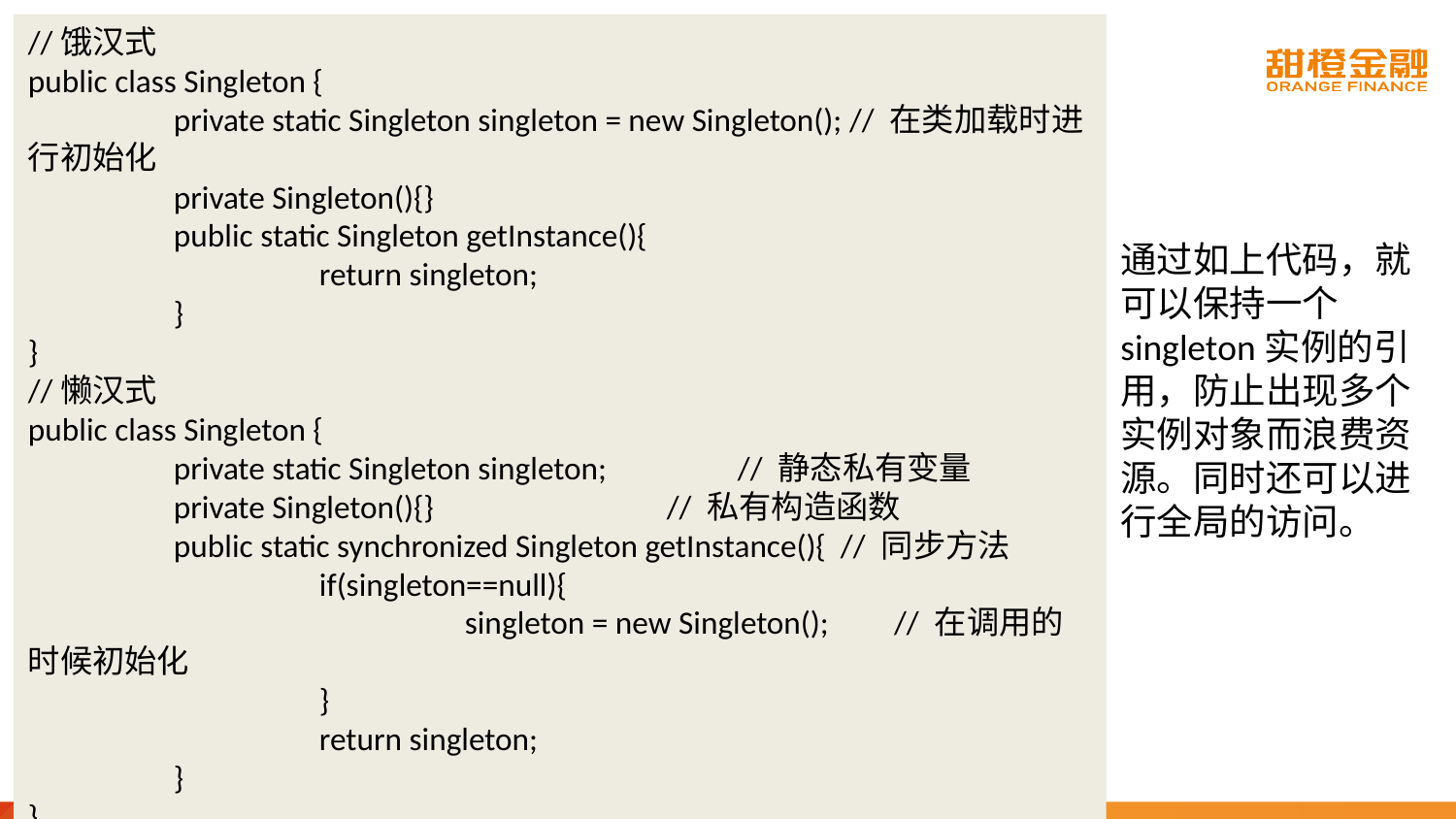

//饿汉式
public class Singleton {
	private static Singleton singleton = new Singleton(); // 在类加载时进行初始化
	private Singleton(){}
	public static Singleton getInstance(){
		return singleton;
	}
}
//懒汉式
public class Singleton {
	private static Singleton singleton;                  // 静态私有变量
	private Singleton(){}                                // 私有构造函数
	public static synchronized Singleton getInstance(){  // 同步方法
		if(singleton==null){
			singleton = new Singleton();         // 在调用的时候初始化
		}
		return singleton;
	}
}
通过如上代码，就可以保持一个singleton实例的引用，防止出现多个实例对象而浪费资源。同时还可以进行全局的访问。